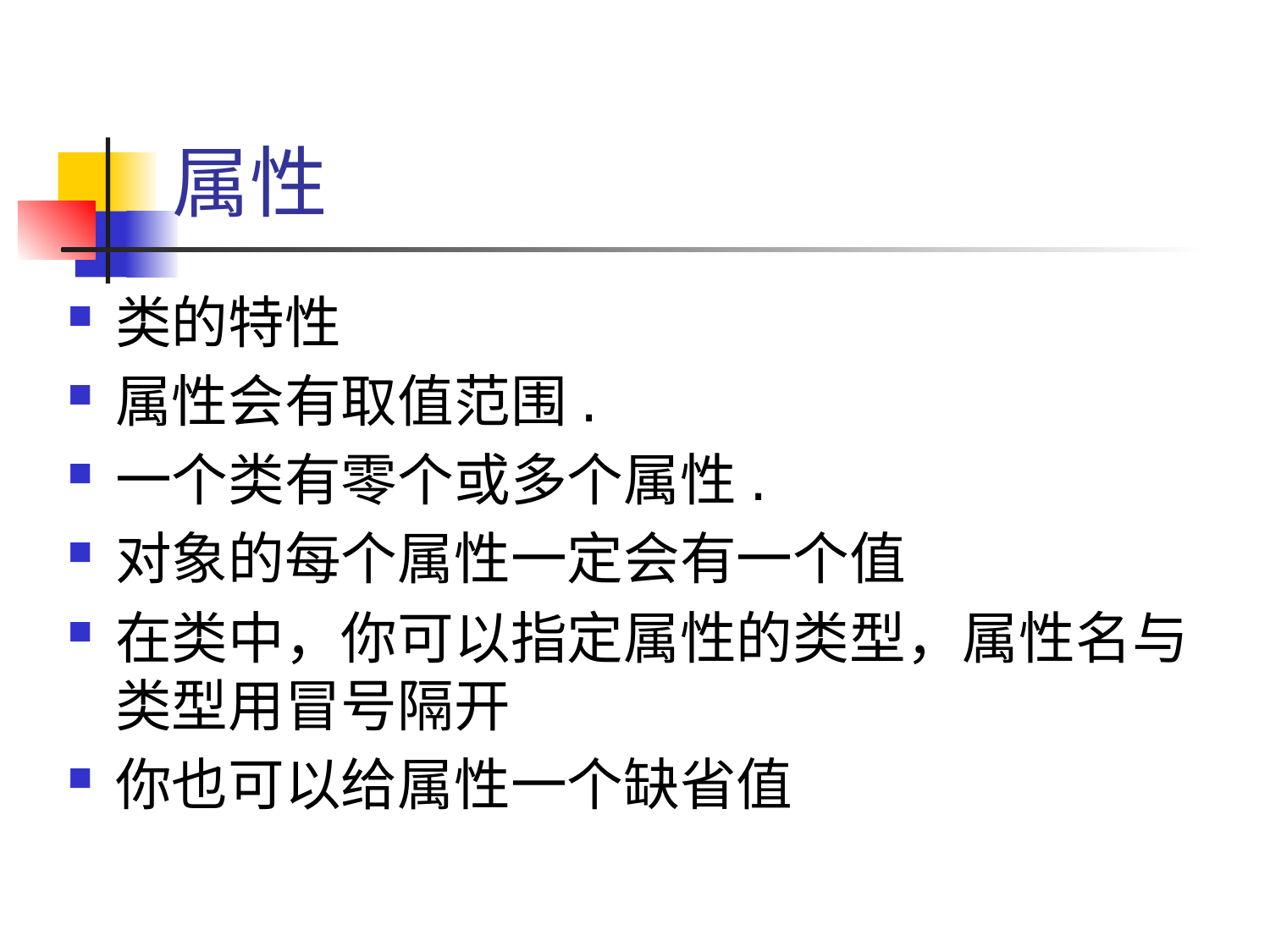

# 属性
类的特性
属性会有取值范围.
一个类有零个或多个属性.
对象的每个属性一定会有一个值
在类中，你可以指定属性的类型，属性名与类型用冒号隔开
你也可以给属性一个缺省值